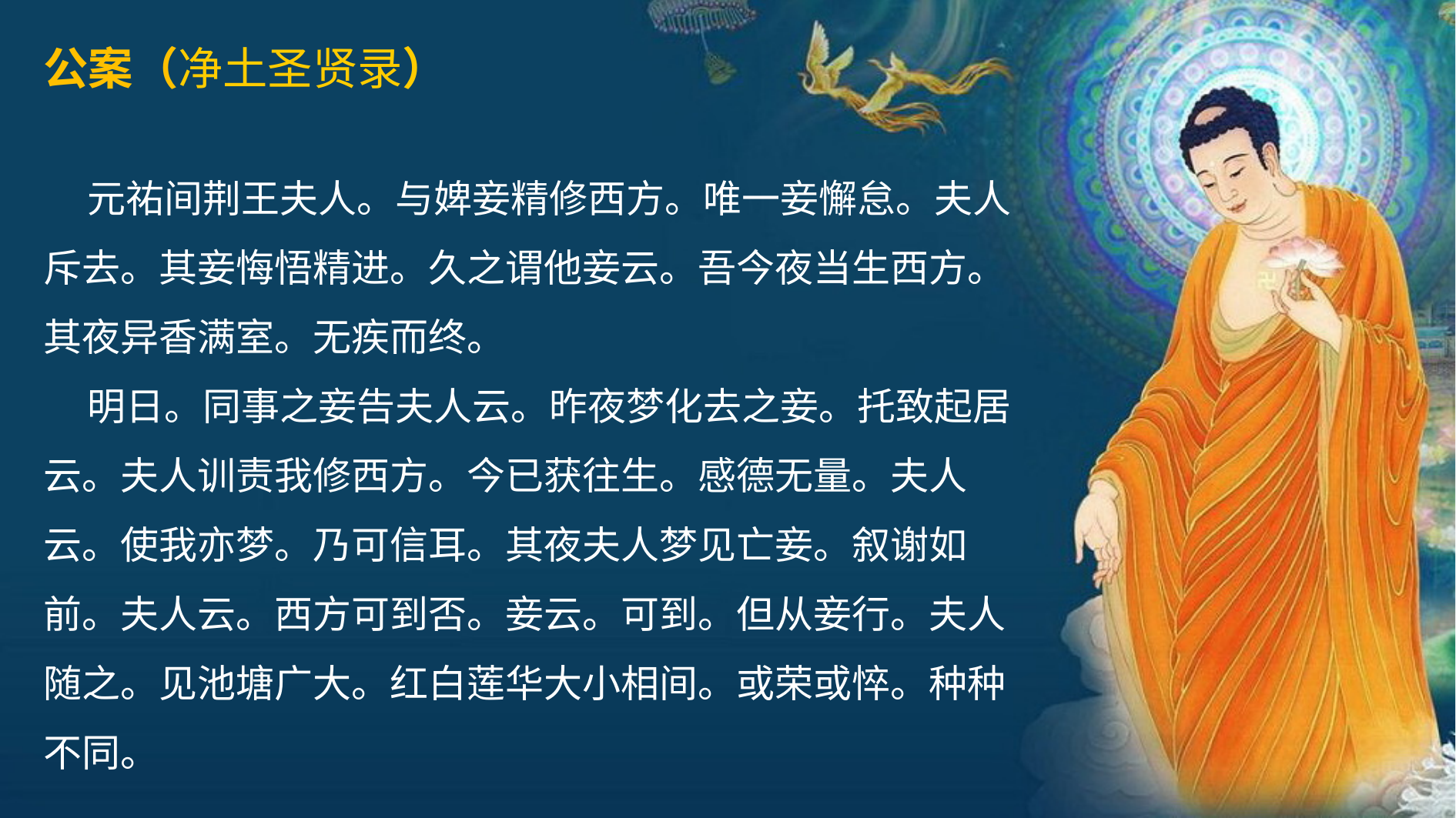

公案（净土圣贤录）
    元祐间荆王夫人。与婢妾精修西方。唯一妾懈怠。夫人斥去。其妾悔悟精进。久之谓他妾云。吾今夜当生西方。其夜异香满室。无疾而终。
    明日。同事之妾告夫人云。昨夜梦化去之妾。托致起居云。夫人训责我修西方。今已获往生。感德无量。夫人云。使我亦梦。乃可信耳。其夜夫人梦见亡妾。叙谢如前。夫人云。西方可到否。妾云。可到。但从妾行。夫人随之。见池塘广大。红白莲华大小相间。或荣或悴。种种不同。